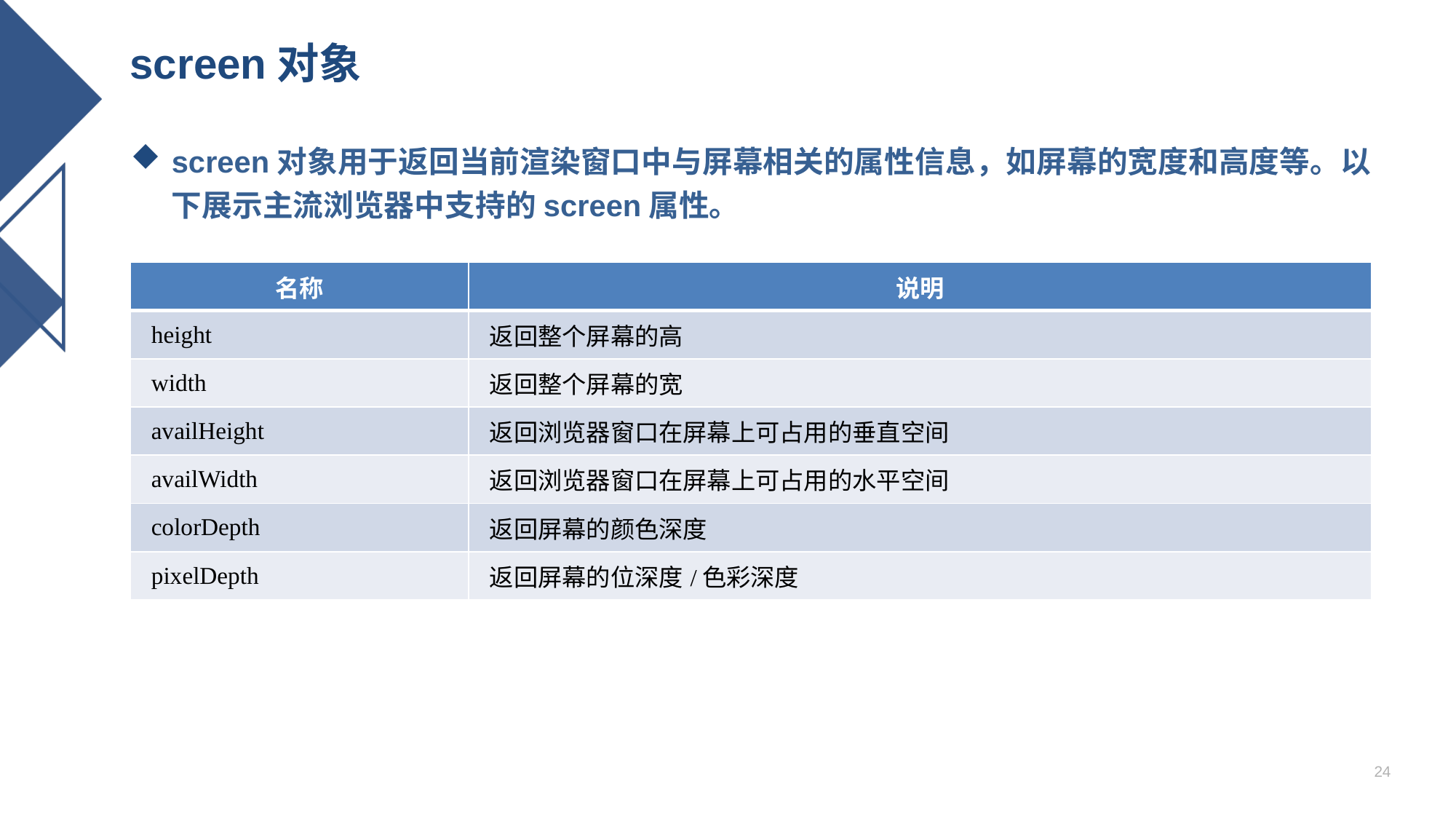

# screen对象
screen对象用于返回当前渲染窗口中与屏幕相关的属性信息，如屏幕的宽度和高度等。以下展示主流浏览器中支持的screen属性。

| 名称 | 说明 |
| --- | --- |
| height | 返回整个屏幕的高 |
| width | 返回整个屏幕的宽 |
| availHeight | 返回浏览器窗口在屏幕上可占用的垂直空间 |
| availWidth | 返回浏览器窗口在屏幕上可占用的水平空间 |
| colorDepth | 返回屏幕的颜色深度 |
| pixelDepth | 返回屏幕的位深度/色彩深度 |
24